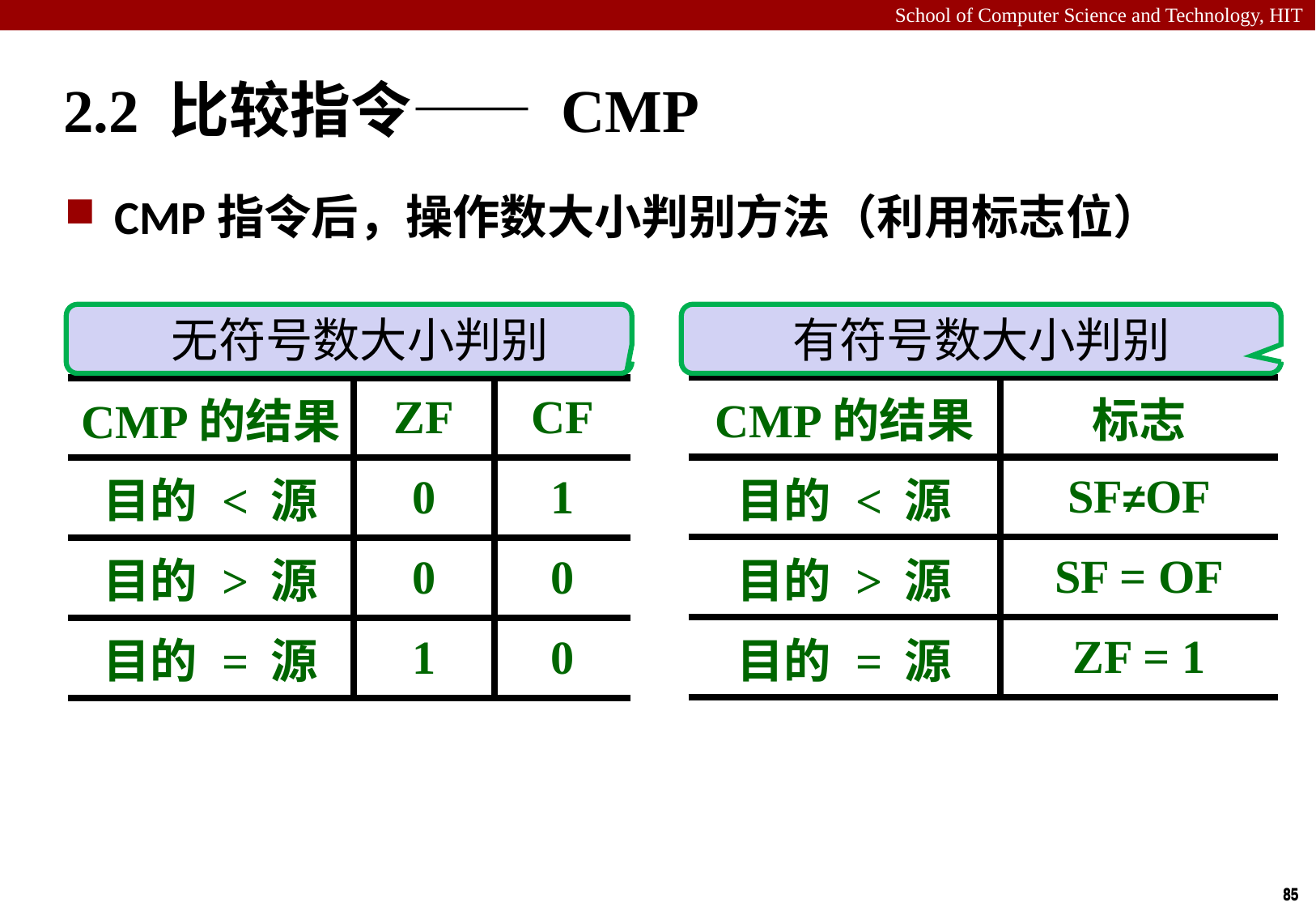

# 2.2 比较指令—— CMP
CMP指令后，操作数大小判别方法（利用标志位）
 无符号数大小判别
有符号数大小判别
| CMP的结果 | 标志 |
| --- | --- |
| 目的 < 源 | SF≠OF |
| 目的 > 源 | SF = OF |
| 目的 = 源 | ZF = 1 |
| CMP的结果 | ZF | CF |
| --- | --- | --- |
| 目的 < 源 | 0 | 1 |
| 目的 > 源 | 0 | 0 |
| 目的 = 源 | 1 | 0 |